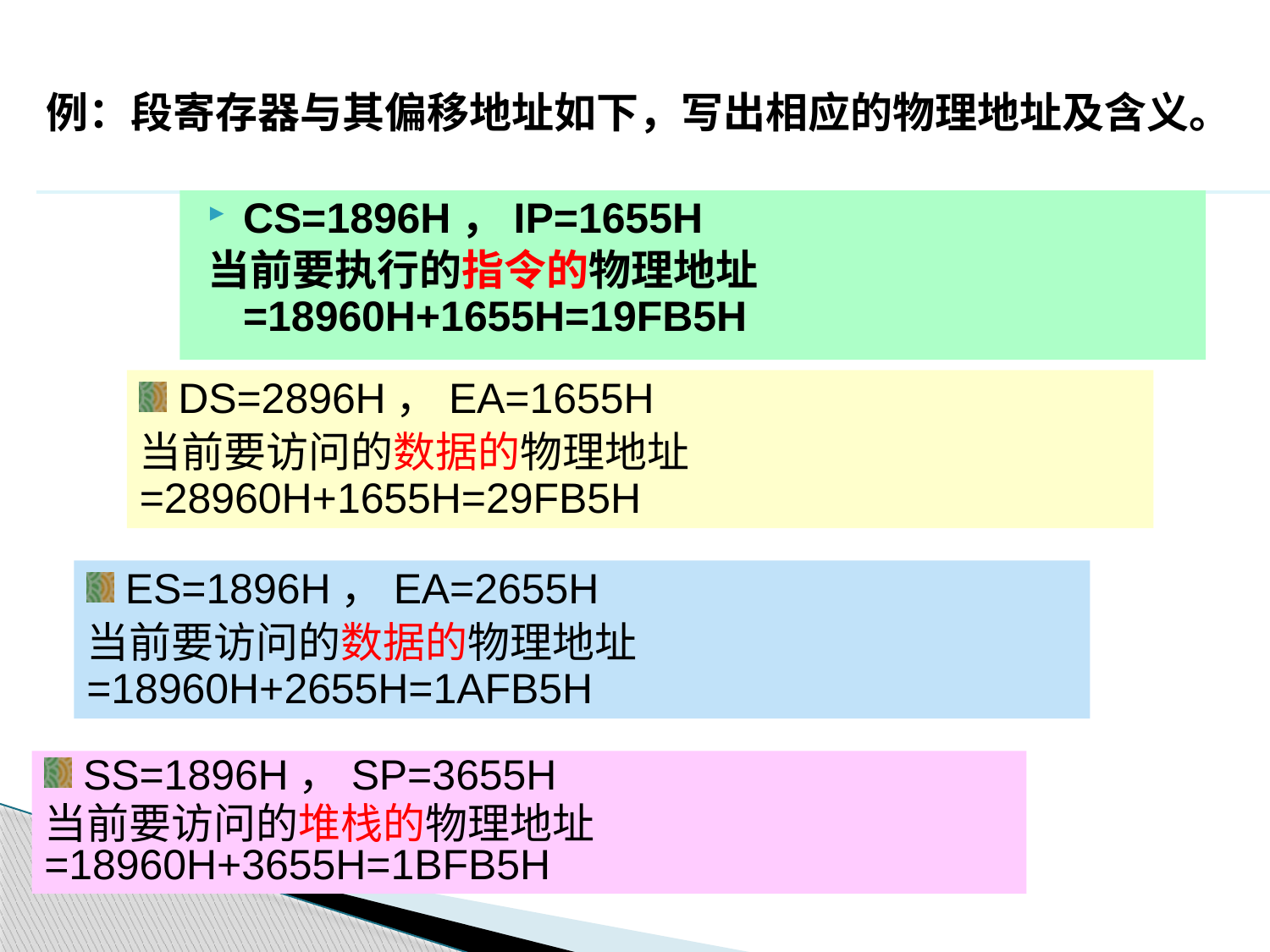

# 例：段寄存器与其偏移地址如下，写出相应的物理地址及含义。
CS=1896H，IP=1655H
当前要执行的指令的物理地址=18960H+1655H=19FB5H
 DS=2896H，EA=1655H
当前要访问的数据的物理地址=28960H+1655H=29FB5H
 ES=1896H，EA=2655H
当前要访问的数据的物理地址=18960H+2655H=1AFB5H
 SS=1896H，SP=3655H
当前要访问的堆栈的物理地址=18960H+3655H=1BFB5H